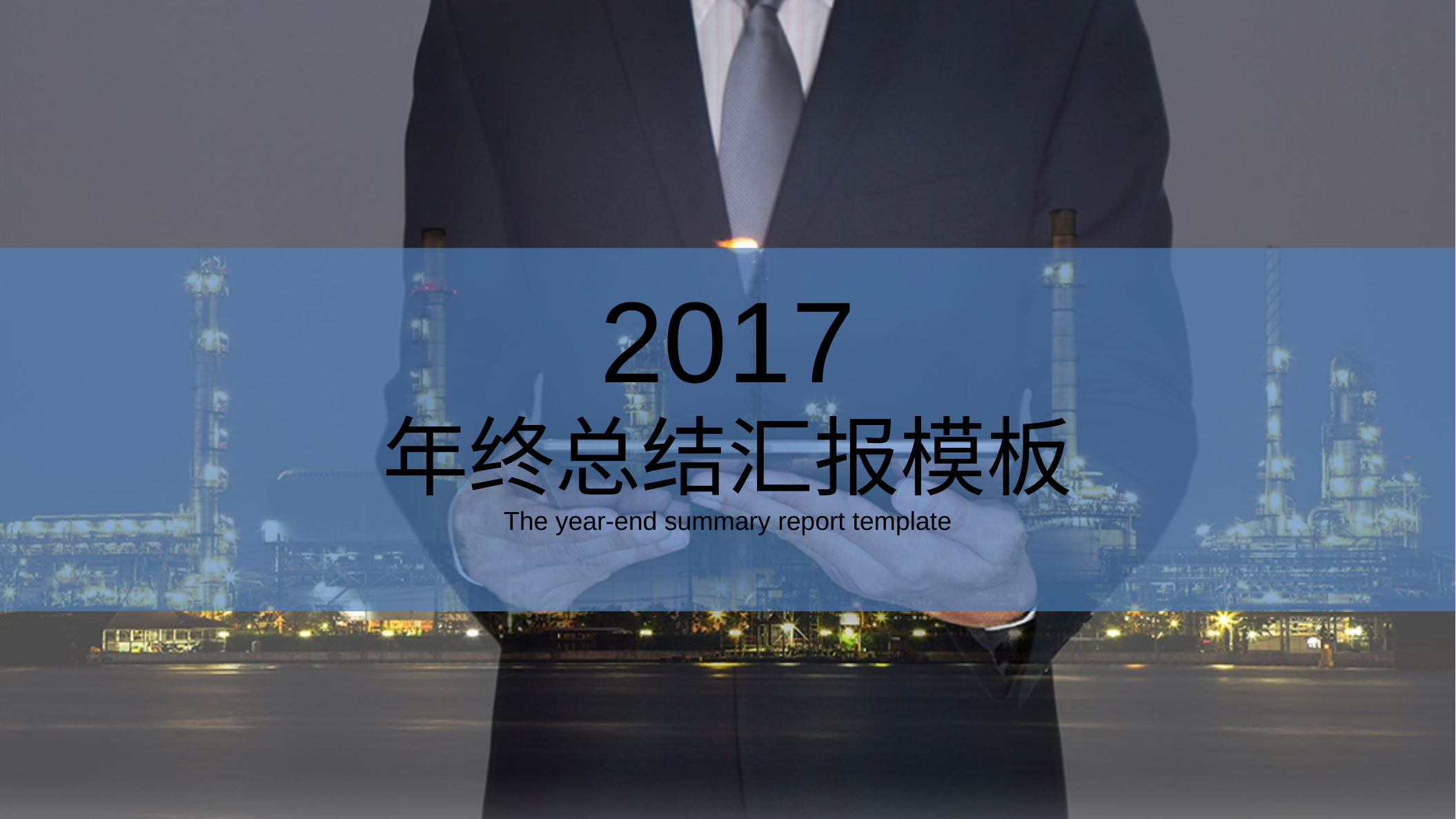

2017
年终总结汇报模板
The year-end summary report template